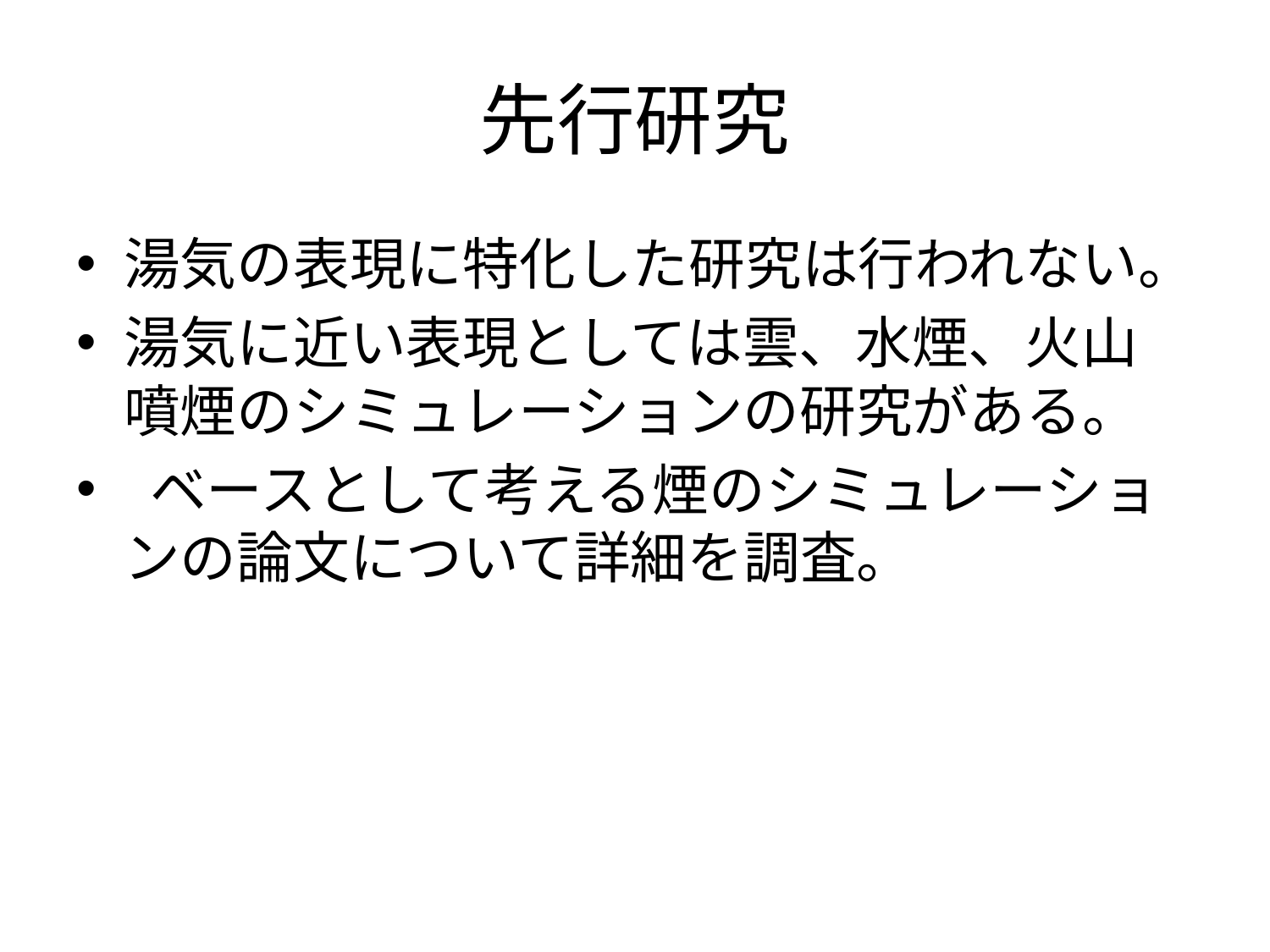

# 先行研究
湯気の表現に特化した研究は行われない。
湯気に近い表現としては雲、水煙、火山噴煙のシミュレーションの研究がある。
 ベースとして考える煙のシミュレーションの論文について詳細を調査。